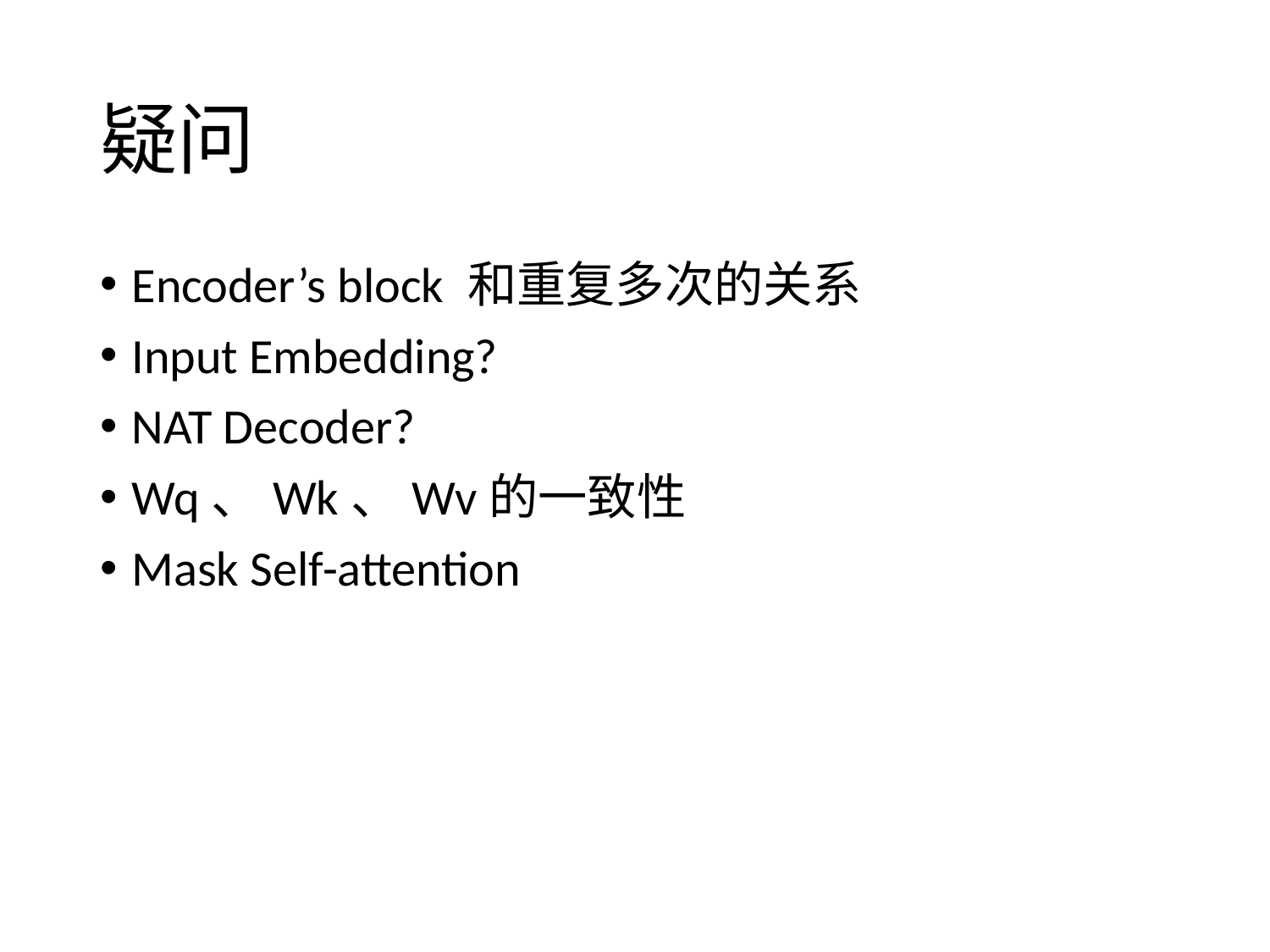

# 疑问
Encoder’s block 和重复多次的关系
Input Embedding?
NAT Decoder?
Wq、Wk、Wv的一致性
Mask Self-attention
3